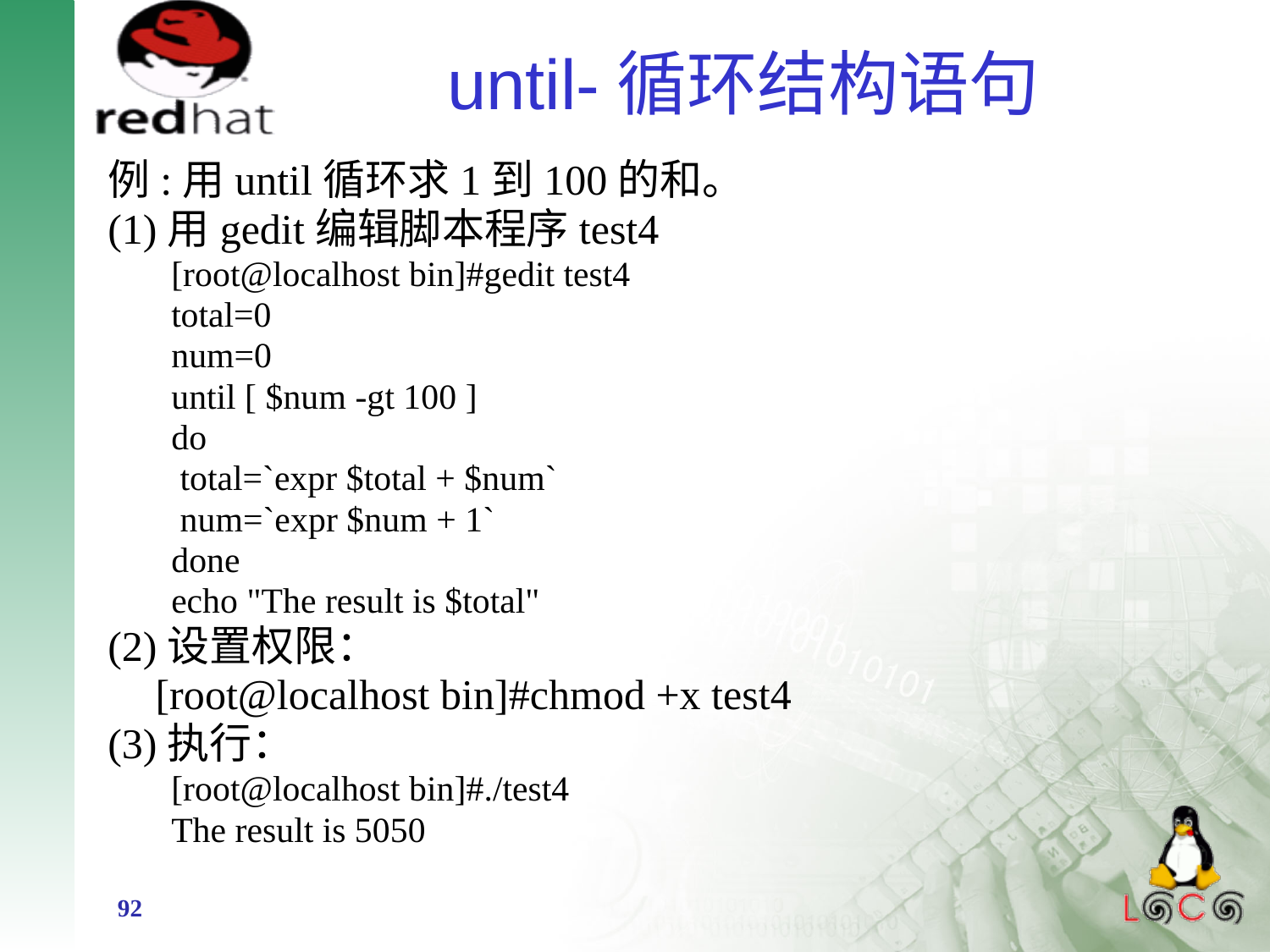

# until-循环结构语句
例:用until循环求1到100的和。
(1)用gedit编辑脚本程序test4
[root@localhost bin]#gedit test4
total=0
num=0
until [ $num -gt 100 ]
do
 total=`expr $total + $num`
 num=`expr $num + 1`
done
echo "The result is $total"
(2)设置权限：
	[root@localhost bin]#chmod +x test4
(3)执行：
[root@localhost bin]#./test4
The result is 5050
92